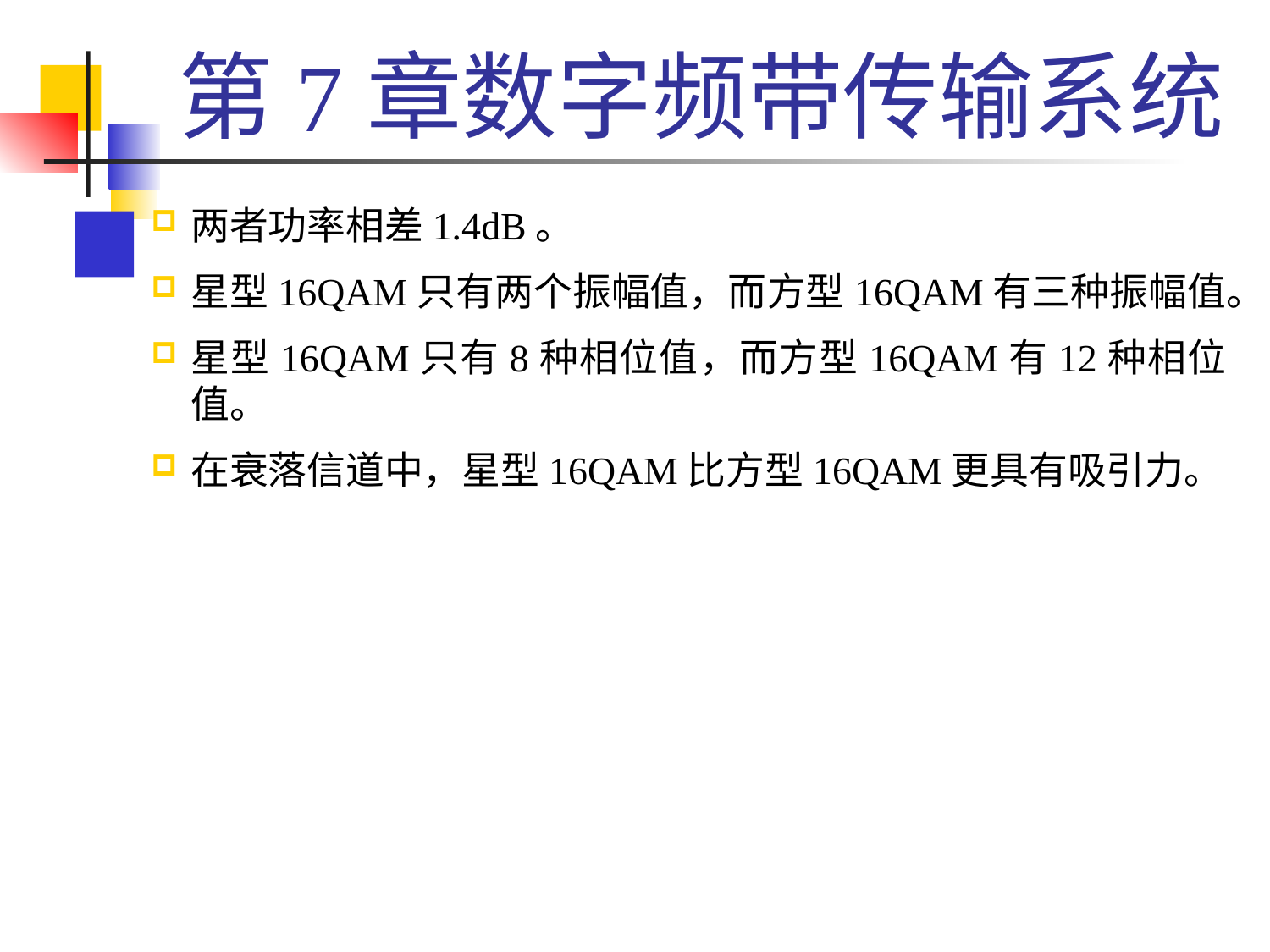

# 第7章数字频带传输系统
两者功率相差1.4dB。
星型16QAM只有两个振幅值，而方型16QAM有三种振幅值。
星型16QAM只有8种相位值，而方型16QAM有12种相位值。
在衰落信道中，星型16QAM比方型16QAM更具有吸引力。